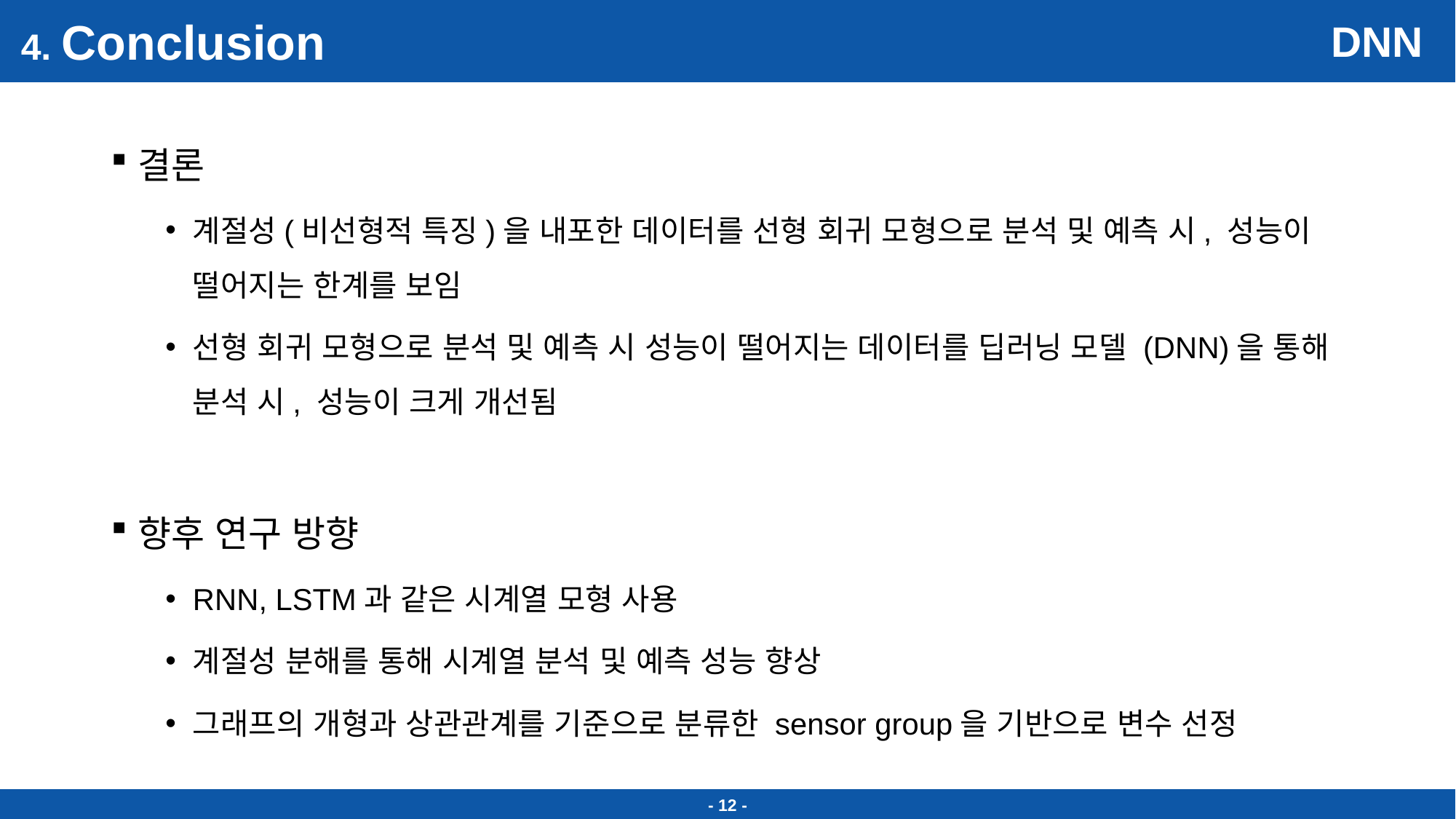

4. Conclusion
DNN
결론
계절성(비선형적 특징)을 내포한 데이터를 선형 회귀 모형으로 분석 및 예측 시, 성능이 떨어지는 한계를 보임
선형 회귀 모형으로 분석 및 예측 시 성능이 떨어지는 데이터를 딥러닝 모델 (DNN)을 통해 분석 시, 성능이 크게 개선됨

향후 연구 방향
RNN, LSTM과 같은 시계열 모형 사용
계절성 분해를 통해 시계열 분석 및 예측 성능 향상
그래프의 개형과 상관관계를 기준으로 분류한 sensor group을 기반으로 변수 선정

- 9 -
- 12 -